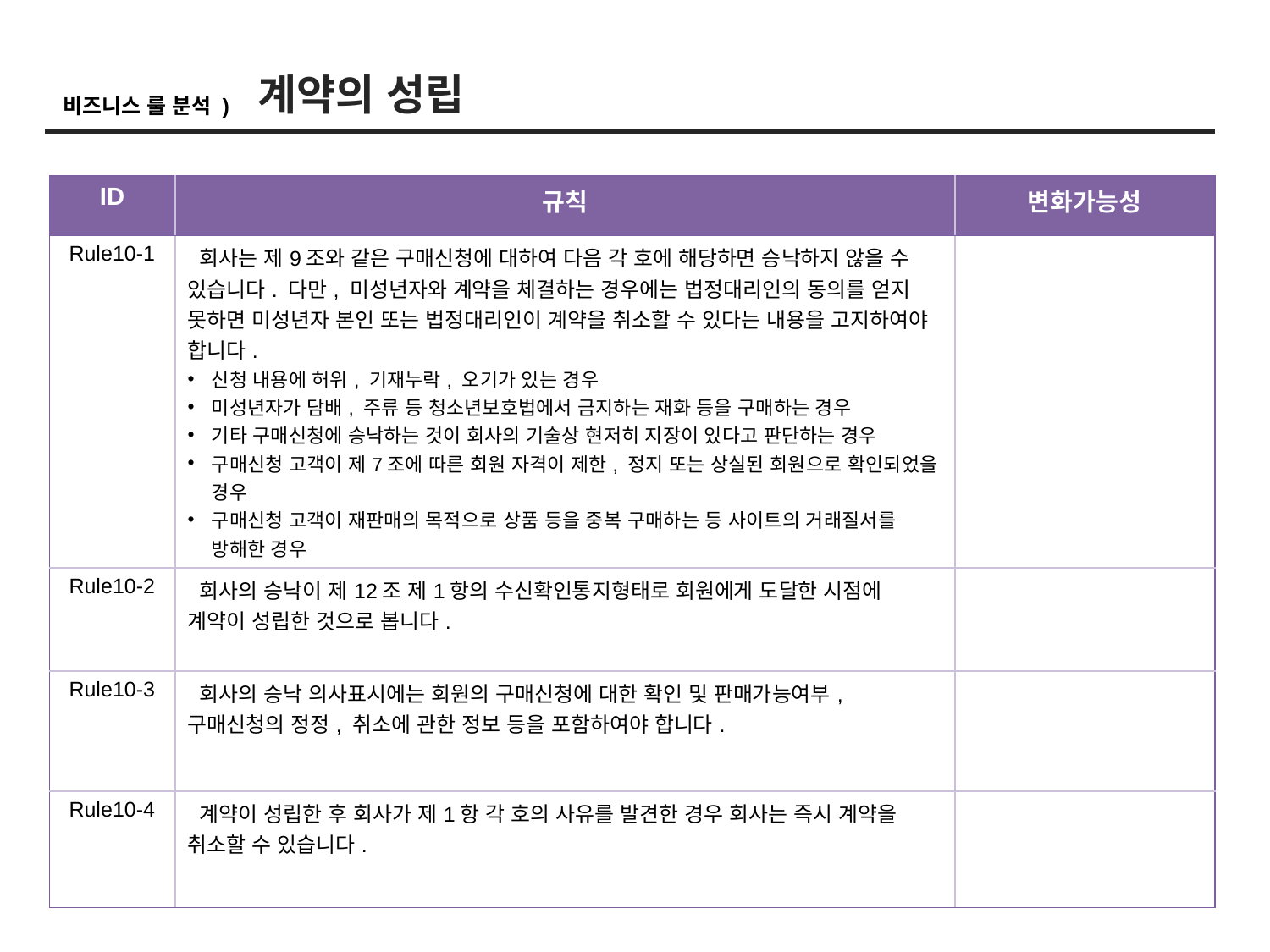

계약의 성립
비즈니스 룰 분석 )
| ID | 규칙 | 변화가능성 |
| --- | --- | --- |
| Rule10-1 | 회사는 제9조와 같은 구매신청에 대하여 다음 각 호에 해당하면 승낙하지 않을 수 있습니다. 다만, 미성년자와 계약을 체결하는 경우에는 법정대리인의 동의를 얻지 못하면 미성년자 본인 또는 법정대리인이 계약을 취소할 수 있다는 내용을 고지하여야 합니다. 신청 내용에 허위, 기재누락, 오기가 있는 경우 미성년자가 담배, 주류 등 청소년보호법에서 금지하는 재화 등을 구매하는 경우 기타 구매신청에 승낙하는 것이 회사의 기술상 현저히 지장이 있다고 판단하는 경우 구매신청 고객이 제7조에 따른 회원 자격이 제한, 정지 또는 상실된 회원으로 확인되었을 경우 구매신청 고객이 재판매의 목적으로 상품 등을 중복 구매하는 등 사이트의 거래질서를 방해한 경우 |  |
| Rule10-2 | 회사의 승낙이 제12조 제1항의 수신확인통지형태로 회원에게 도달한 시점에 계약이 성립한 것으로 봅니다. |  |
| Rule10-3 | 회사의 승낙 의사표시에는 회원의 구매신청에 대한 확인 및 판매가능여부, 구매신청의 정정, 취소에 관한 정보 등을 포함하여야 합니다. |  |
| Rule10-4 | 계약이 성립한 후 회사가 제1항 각 호의 사유를 발견한 경우 회사는 즉시 계약을 취소할 수 있습니다. |  |